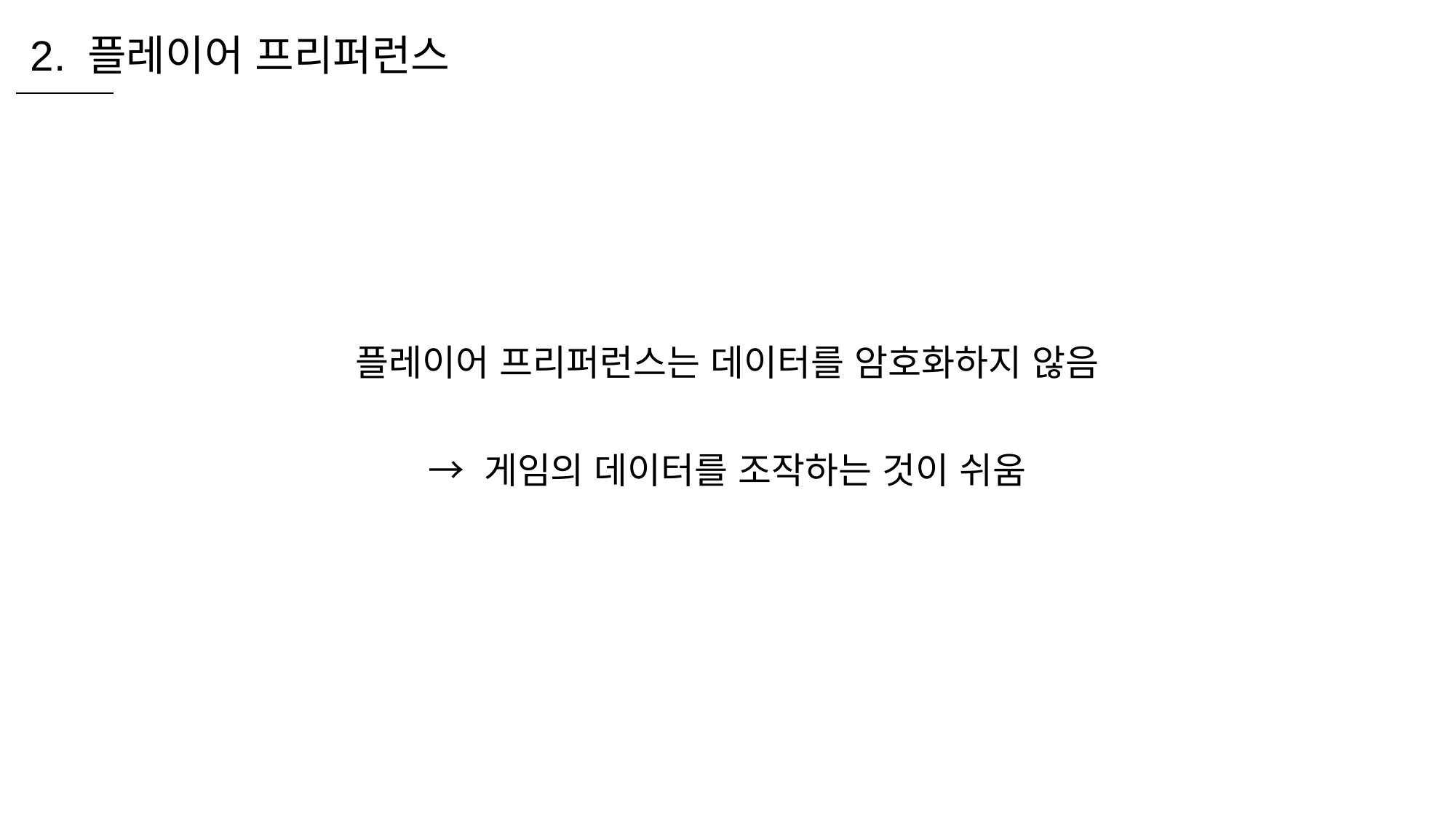

2. 플레이어 프리퍼런스
플레이어 프리퍼런스는 데이터를 암호화하지 않음
→ 게임의 데이터를 조작하는 것이 쉬움